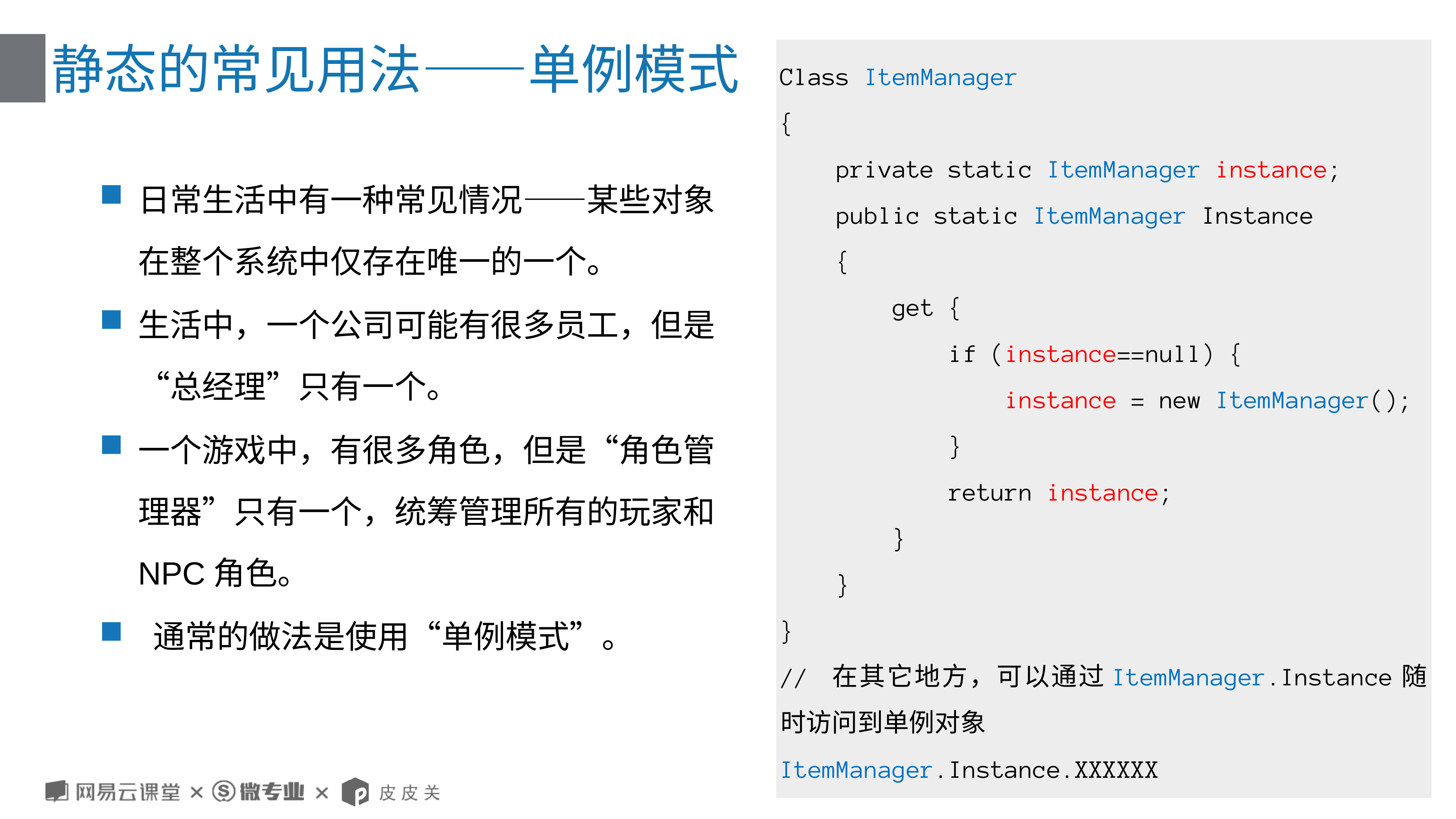

# 静态的常见用法——单例模式
Class ItemManager
{
    private static ItemManager instance;
    public static ItemManager Instance
    {
        get {
            if (instance==null) {
                instance = new ItemManager();
            }
            return instance;
        }
    }
}
// 在其它地方，可以通过ItemManager.Instance随时访问到单例对象
ItemManager.Instance.XXXXXX
日常生活中有一种常见情况——某些对象在整个系统中仅存在唯一的一个。
生活中，一个公司可能有很多员工，但是“总经理”只有一个。
一个游戏中，有很多角色，但是“角色管理器”只有一个，统筹管理所有的玩家和NPC角色。
 通常的做法是使用“单例模式”。